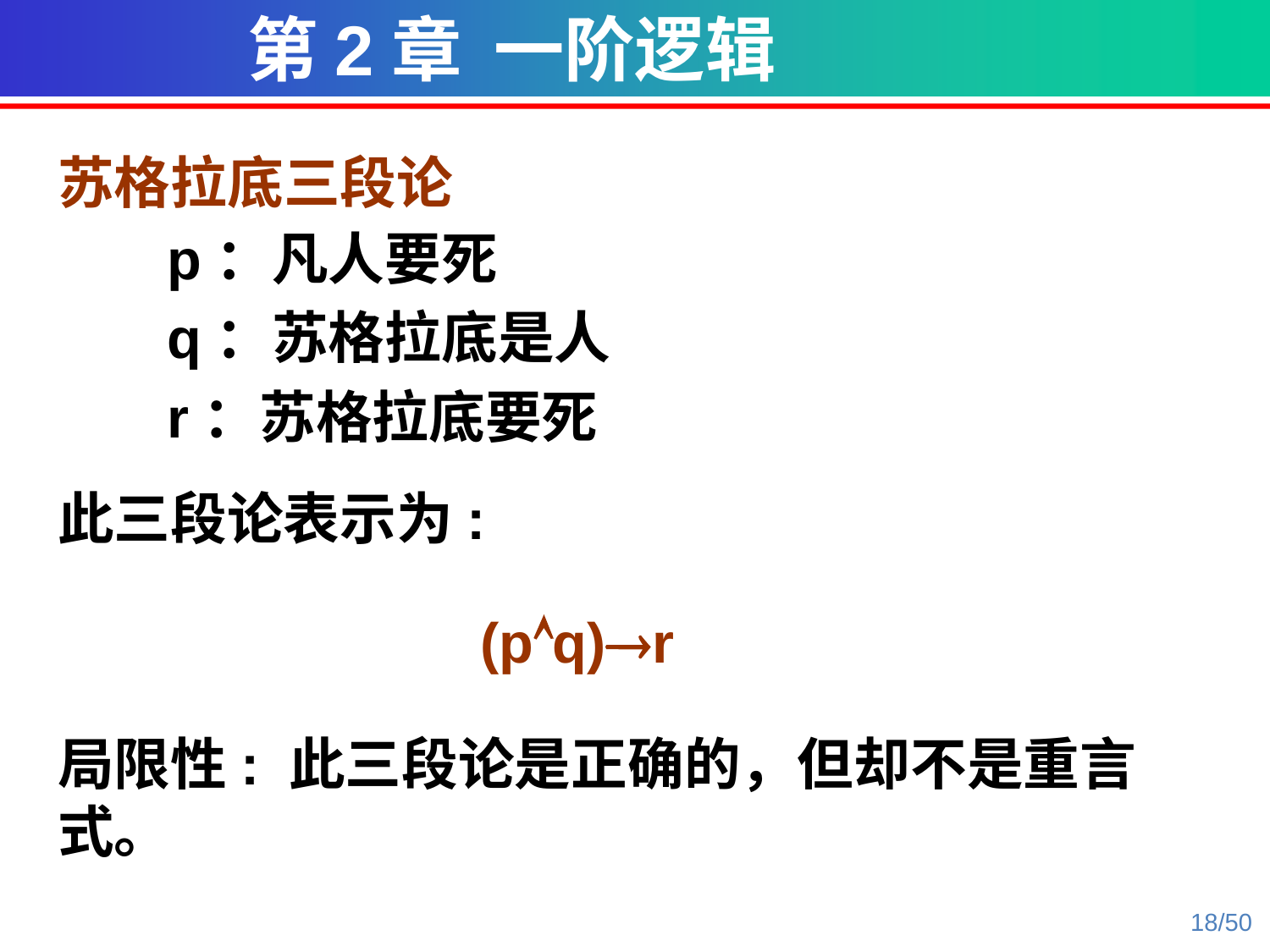

第2章  一阶逻辑
苏格拉底三段论
       p：凡人要死
       q：苏格拉底是人
       r：苏格拉底要死
此三段论表示为:
                           (p∧q)→r
局限性: 此三段论是正确的，但却不是重言式。
18/50